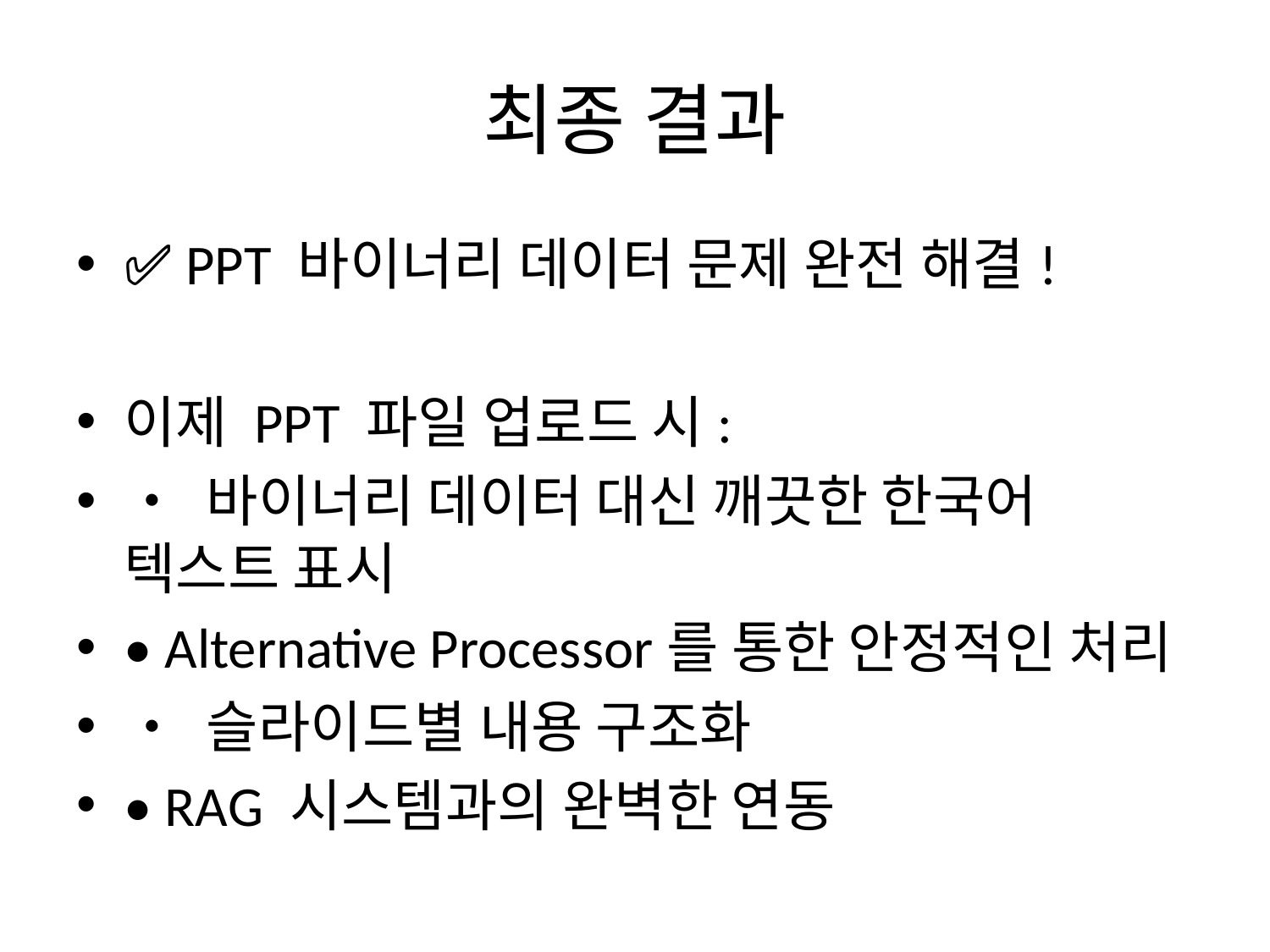

# 최종 결과
✅ PPT 바이너리 데이터 문제 완전 해결!

이제 PPT 파일 업로드 시:
• 바이너리 데이터 대신 깨끗한 한국어 텍스트 표시
• Alternative Processor를 통한 안정적인 처리
• 슬라이드별 내용 구조화
• RAG 시스템과의 완벽한 연동